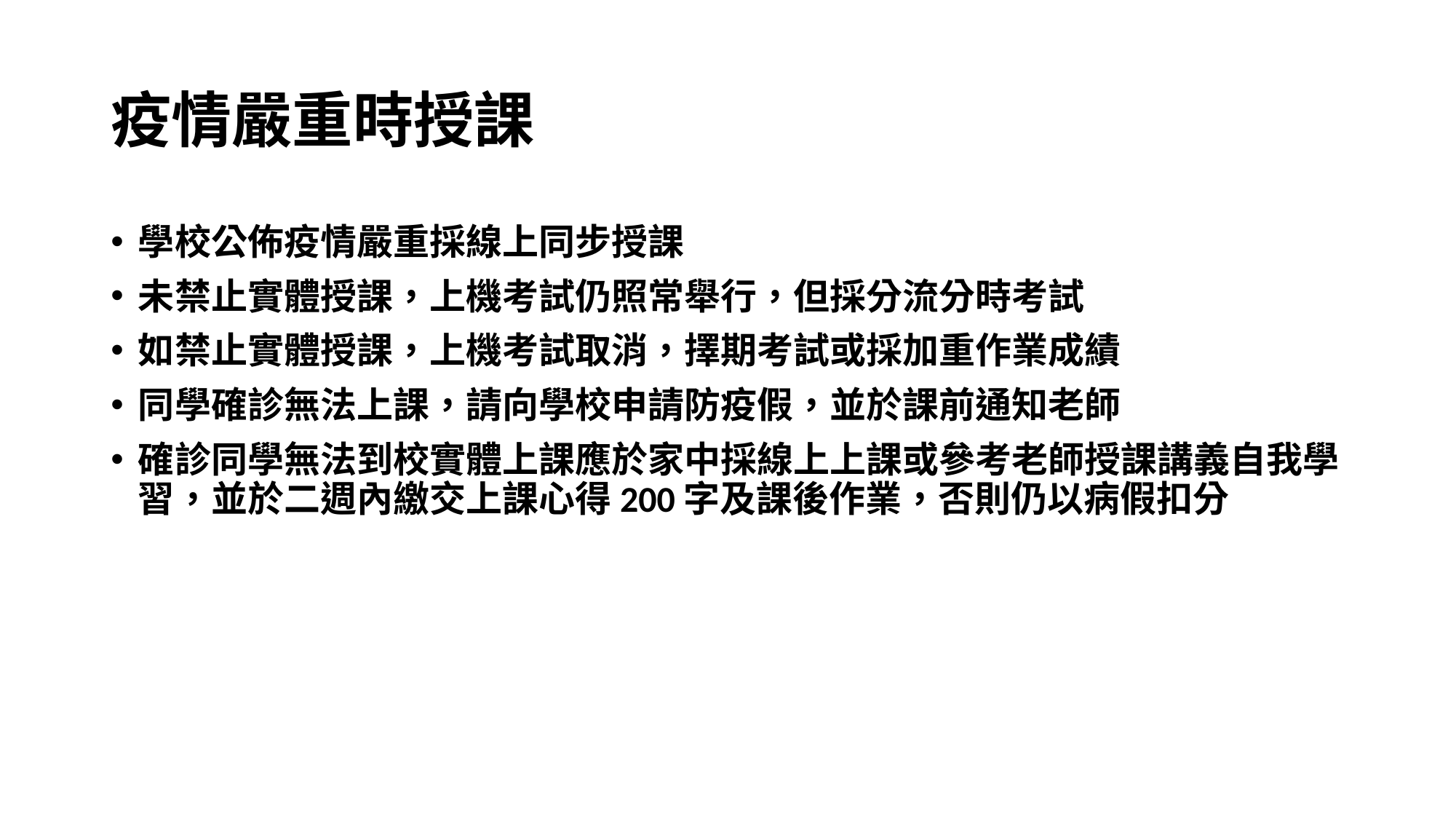

# 疫情嚴重時授課
學校公佈疫情嚴重採線上同步授課
未禁止實體授課，上機考試仍照常舉行，但採分流分時考試
如禁止實體授課，上機考試取消，擇期考試或採加重作業成績
同學確診無法上課，請向學校申請防疫假，並於課前通知老師
確診同學無法到校實體上課應於家中採線上上課或參考老師授課講義自我學習，並於二週內繳交上課心得200字及課後作業，否則仍以病假扣分